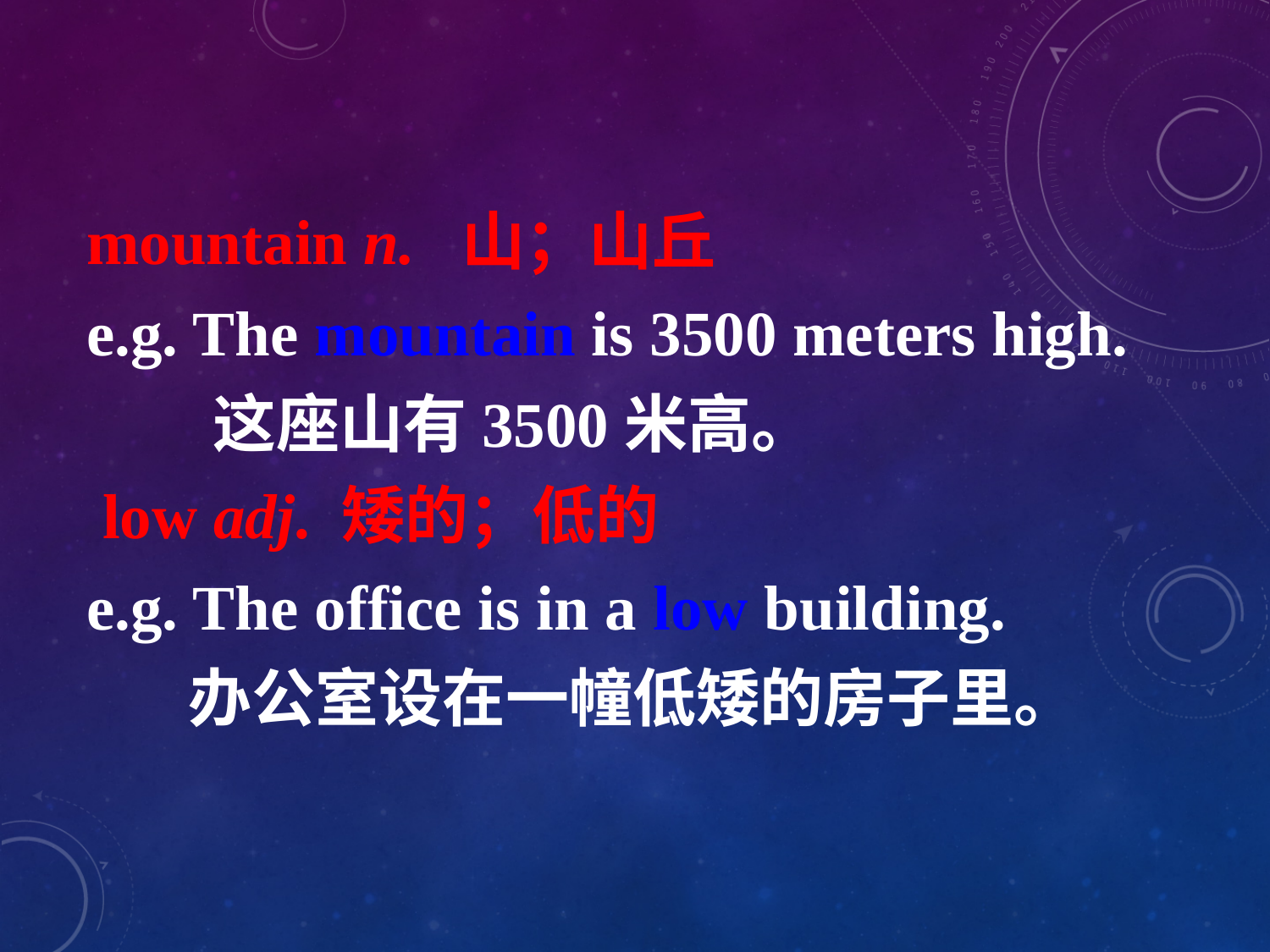

mountain n.  山；山丘
e.g. The mountain is 3500 meters high.
       这座山有3500米高。
 low adj. 矮的；低的
e.g. The office is in a low building.
      办公室设在一幢低矮的房子里。